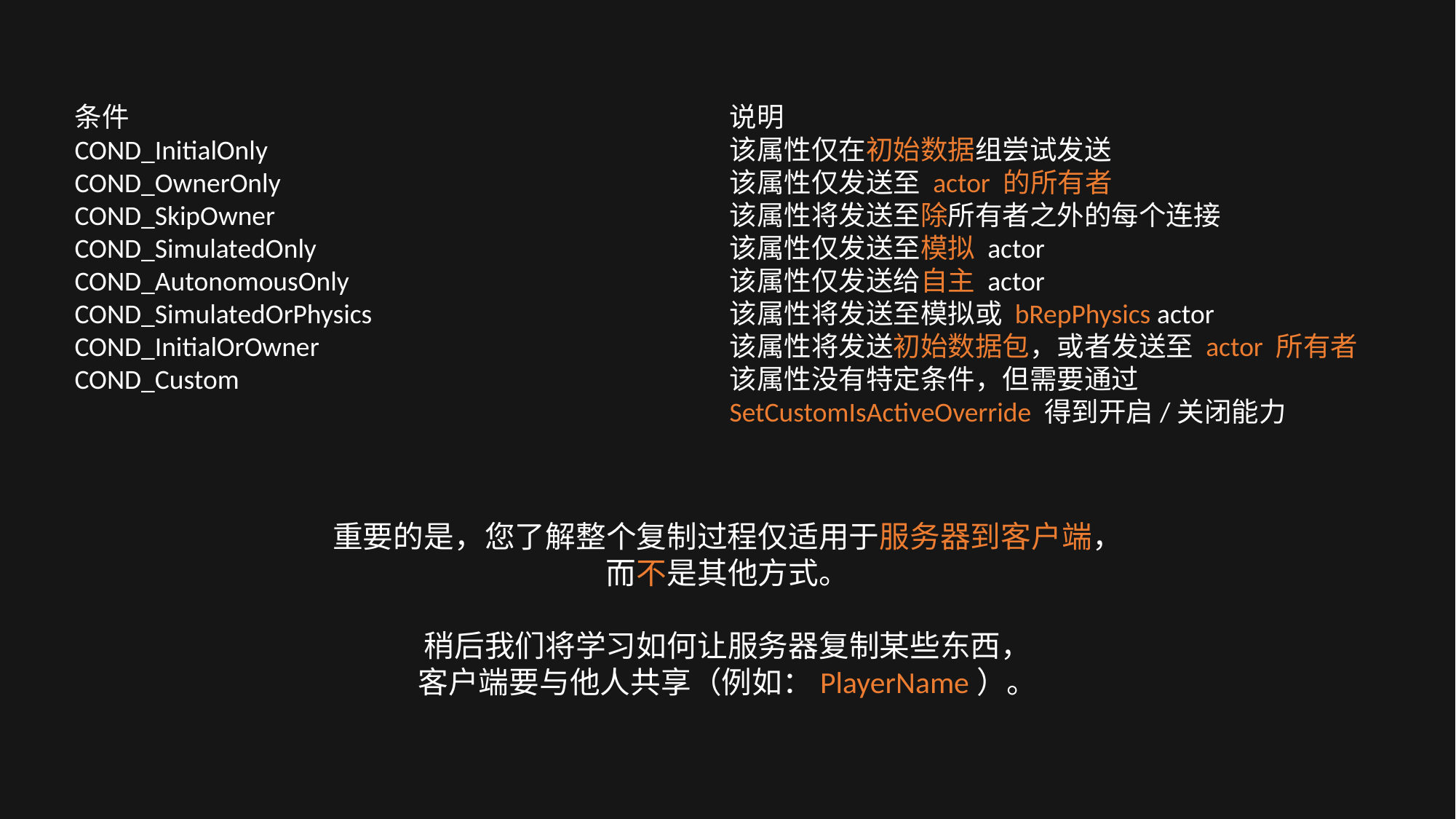

条件						说明
COND_InitialOnly					该属性仅在初始数据组尝试发送
COND_OwnerOnly					该属性仅发送至 actor 的所有者
COND_SkipOwner					该属性将发送至除所有者之外的每个连接
COND_SimulatedOnly				该属性仅发送至模拟 actor
COND_AutonomousOnly				该属性仅发送给自主 actor
COND_SimulatedOrPhysics				该属性将发送至模拟或 bRepPhysics actor
COND_InitialOrOwner				该属性将发送初始数据包，或者发送至 actor 所有者
COND_Custom					该属性没有特定条件，但需要通过 								SetCustomIsActiveOverride 得到开启/关闭能力
重要的是，您了解整个复制过程仅适用于服务器到客户端，
而不是其他方式。

稍后我们将学习如何让服务器复制某些东西，
客户端要与他人共享（例如：PlayerName）。